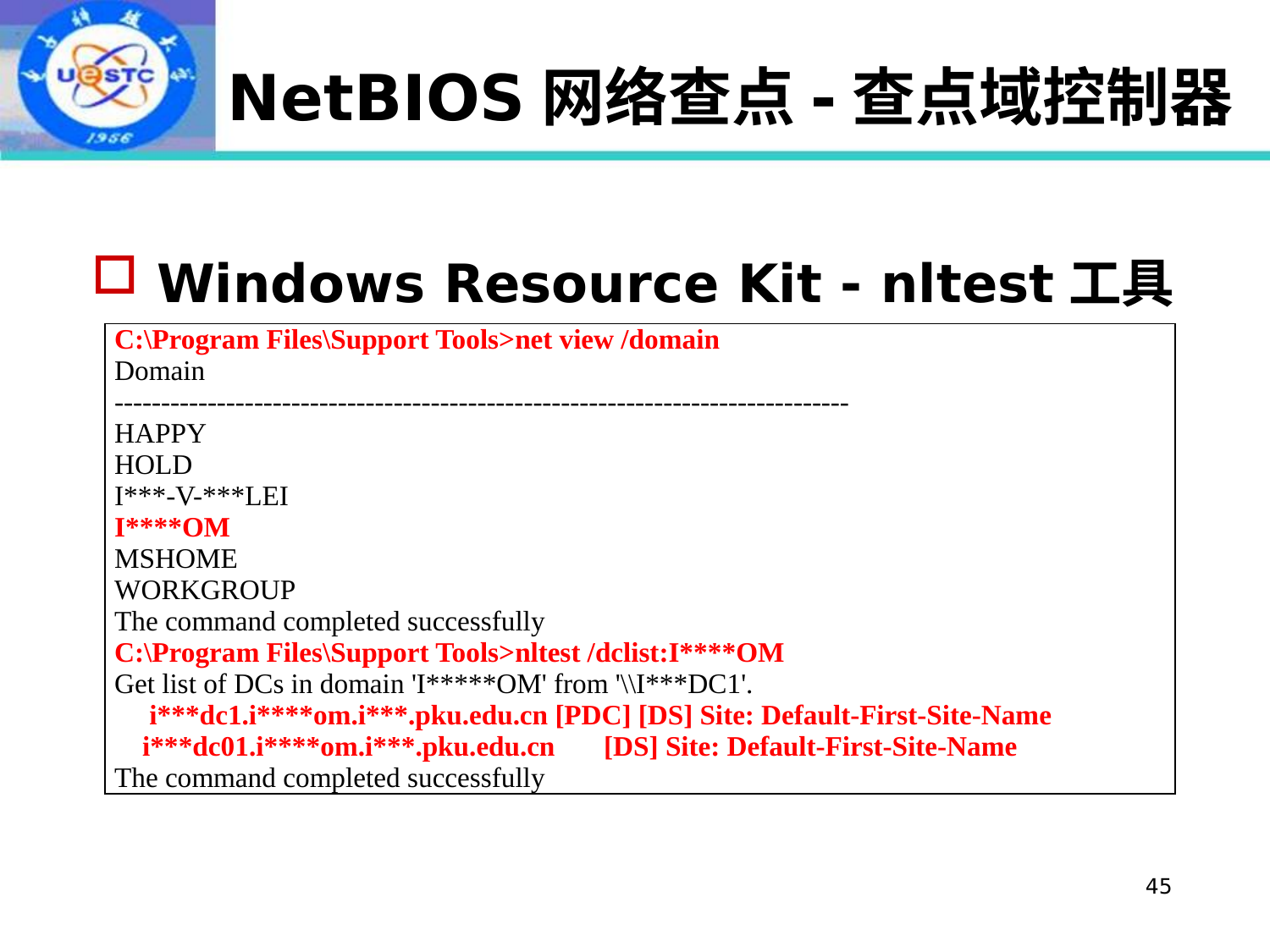

# NetBIOS网络查点-查点域控制器
Windows Resource Kit - nltest工具

| C:\Program Files\Support Tools>net view /domain Domain ------------------------------------------------------------------------------- HAPPY HOLD I\*\*\*-V-\*\*\*LEI I\*\*\*\*OM MSHOME WORKGROUP The command completed successfully C:\Program Files\Support Tools>nltest /dclist:I\*\*\*\*OM Get list of DCs in domain 'I\*\*\*\*\*OM' from '\\I\*\*\*DC1'. i\*\*\*dc1.i\*\*\*\*om.i\*\*\*.pku.edu.cn [PDC] [DS] Site: Default-First-Site-Name i\*\*\*dc01.i\*\*\*\*om.i\*\*\*.pku.edu.cn [DS] Site: Default-First-Site-Name The command completed successfully |
| --- |
45